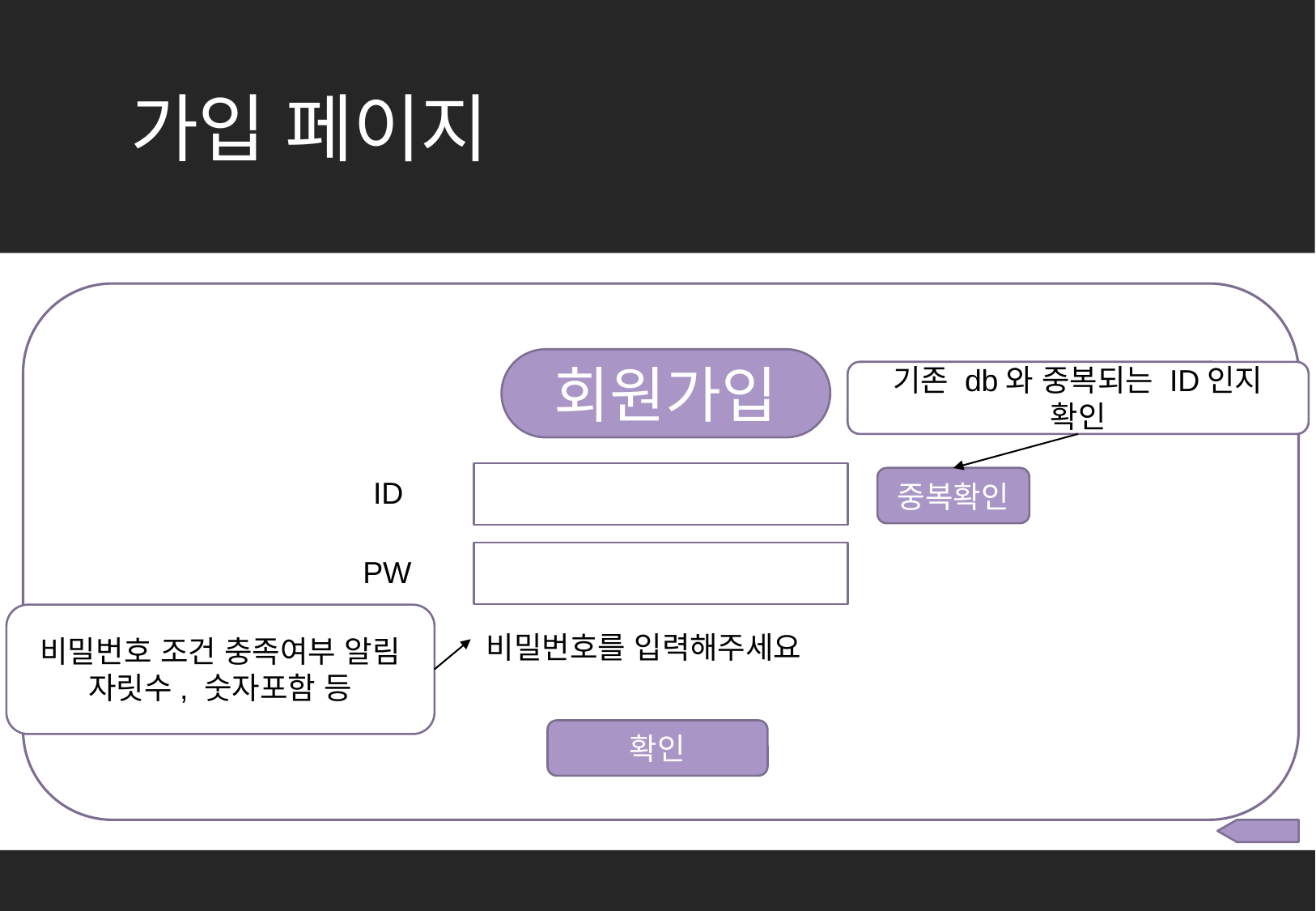

# 로그인 화면
가입 페이지

회원가입
기존 db와 중복되는 ID인지 확인

ID
중복확인
PW
비밀번호 조건 충족여부 알림
자릿수, 숫자포함 등
비밀번호를 입력해주세요
확인